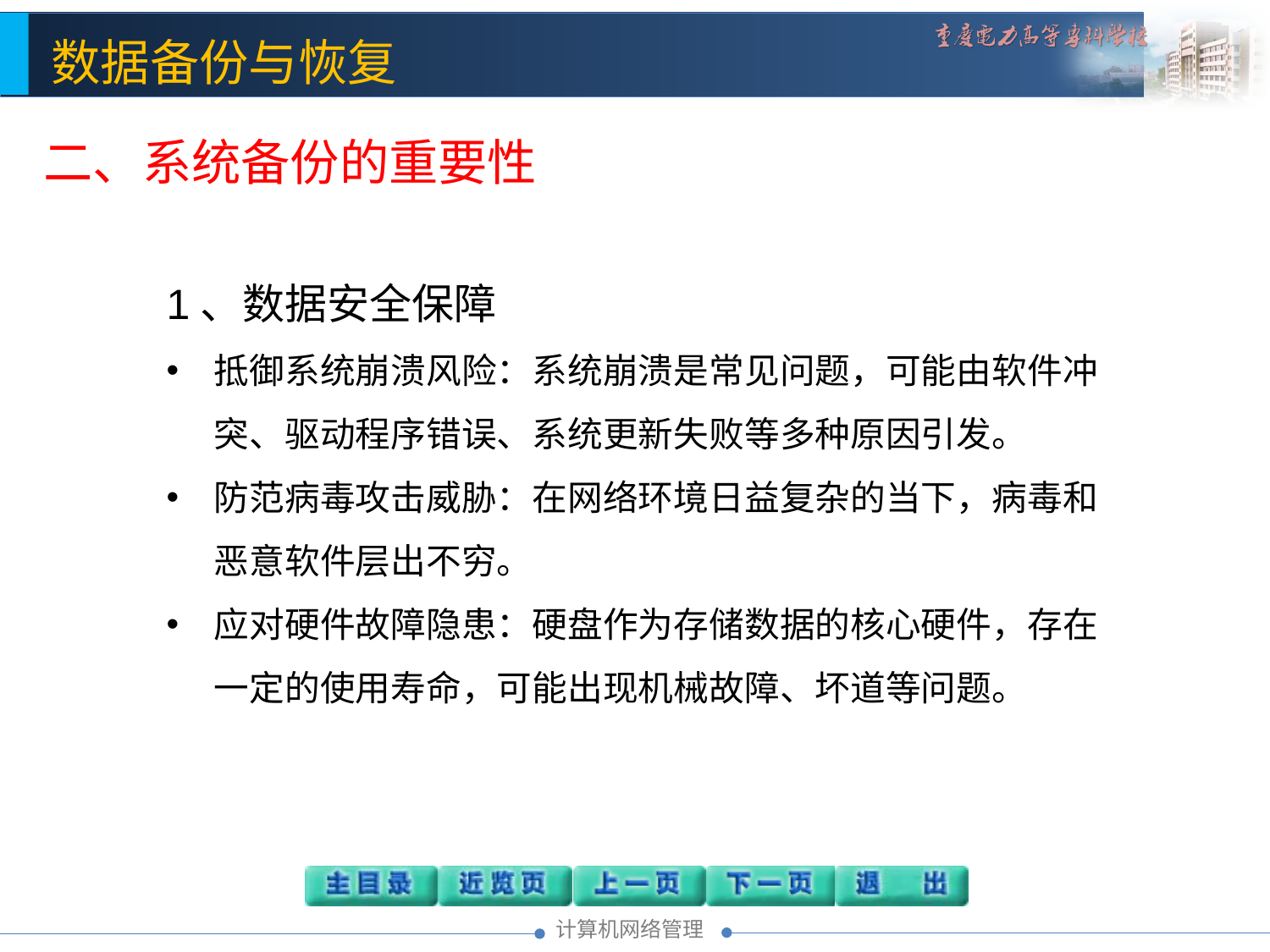

二、系统备份的重要性
1、数据安全保障
抵御系统崩溃风险：系统崩溃是常见问题，可能由软件冲突、驱动程序错误、系统更新失败等多种原因引发。
防范病毒攻击威胁：在网络环境日益复杂的当下，病毒和恶意软件层出不穷。
应对硬件故障隐患：硬盘作为存储数据的核心硬件，存在一定的使用寿命，可能出现机械故障、坏道等问题。